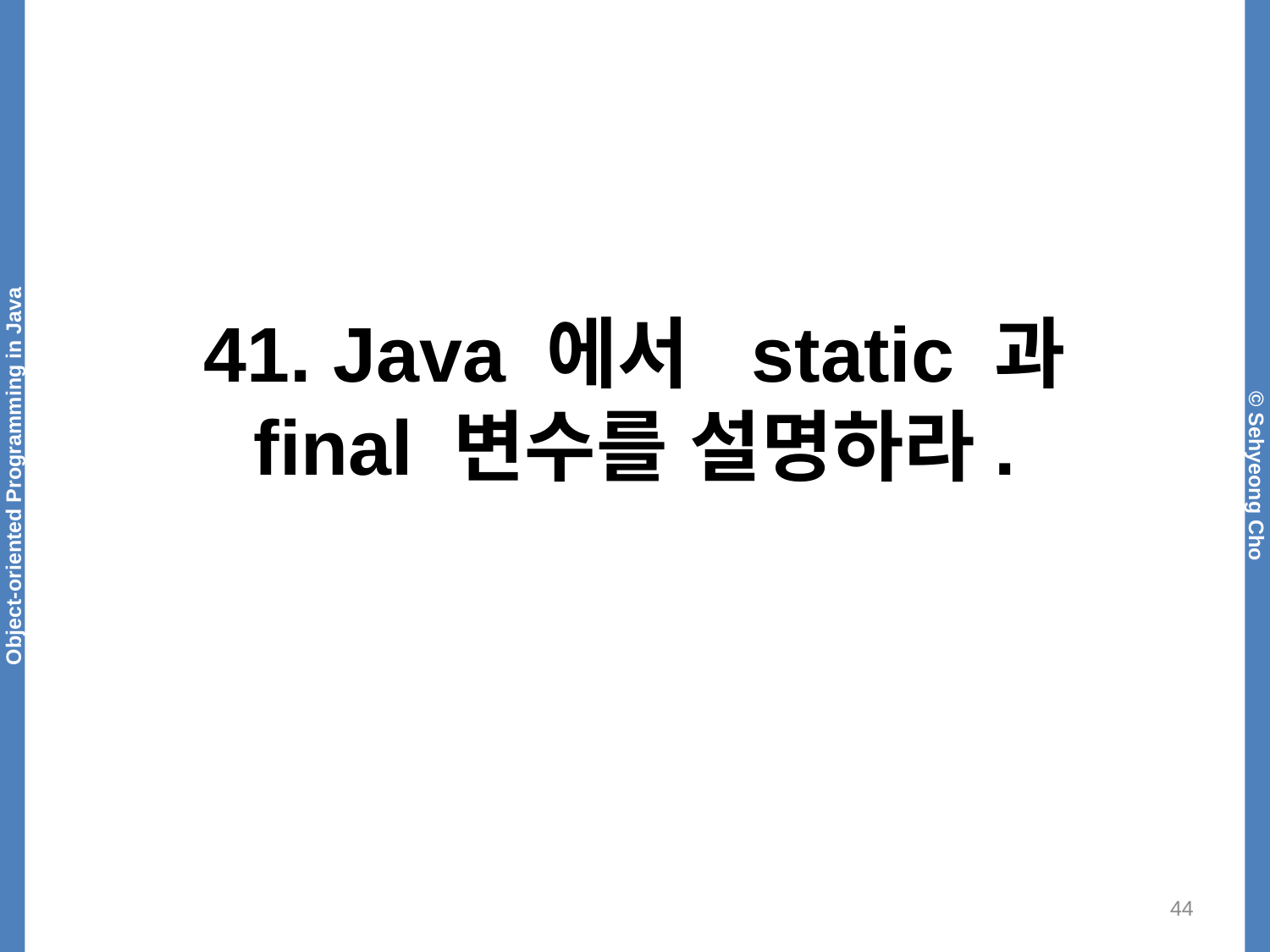

# 41. Java 에서  static 과 final 변수를 설명하라.

44